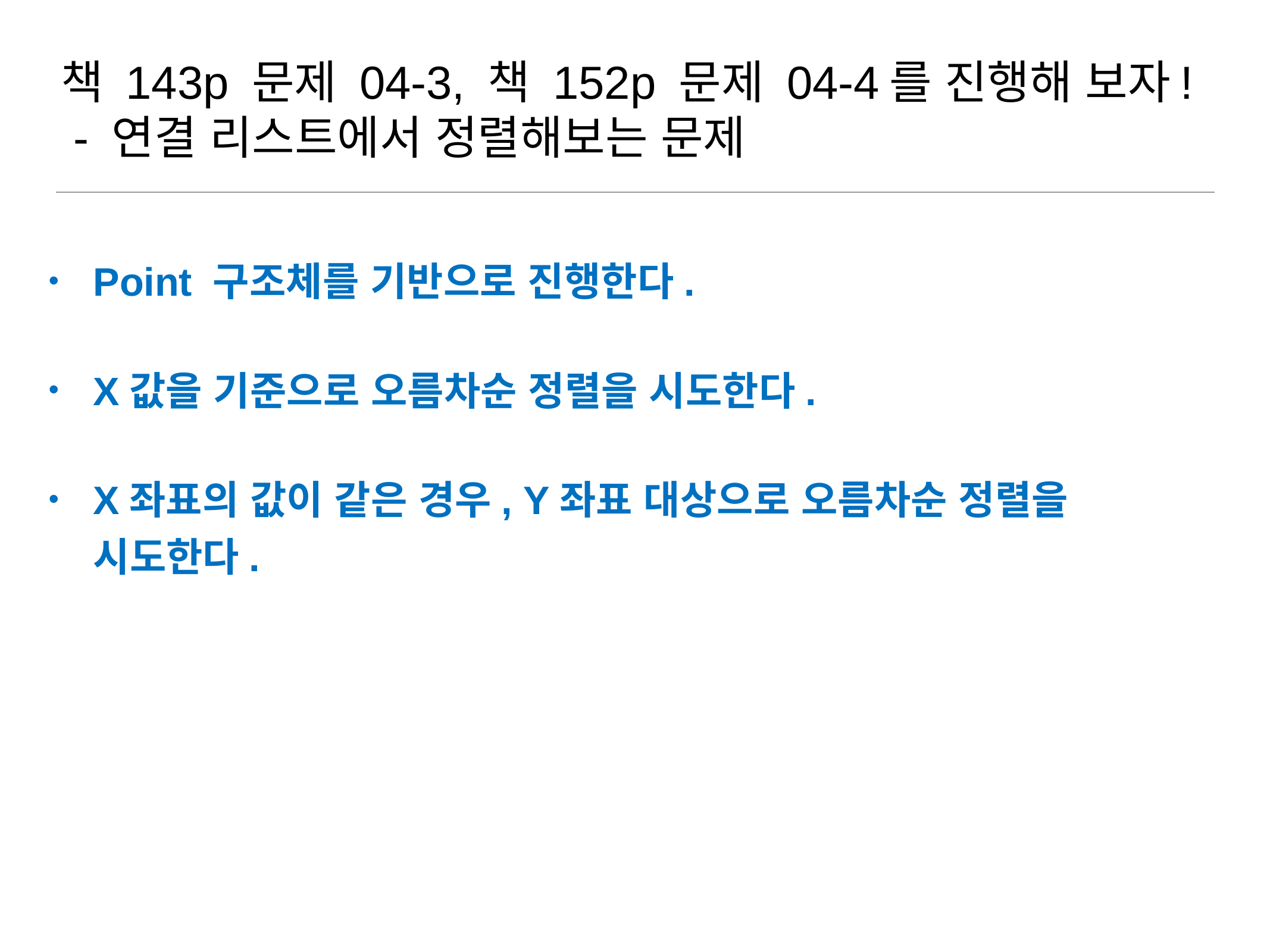

# 책 143p 문제 04-3, 책 152p 문제 04-4를 진행해 보자! - 연결 리스트에서 정렬해보는 문제
Point 구조체를 기반으로 진행한다.
X값을 기준으로 오름차순 정렬을 시도한다.
X좌표의 값이 같은 경우, Y좌표 대상으로 오름차순 정렬을 시도한다.